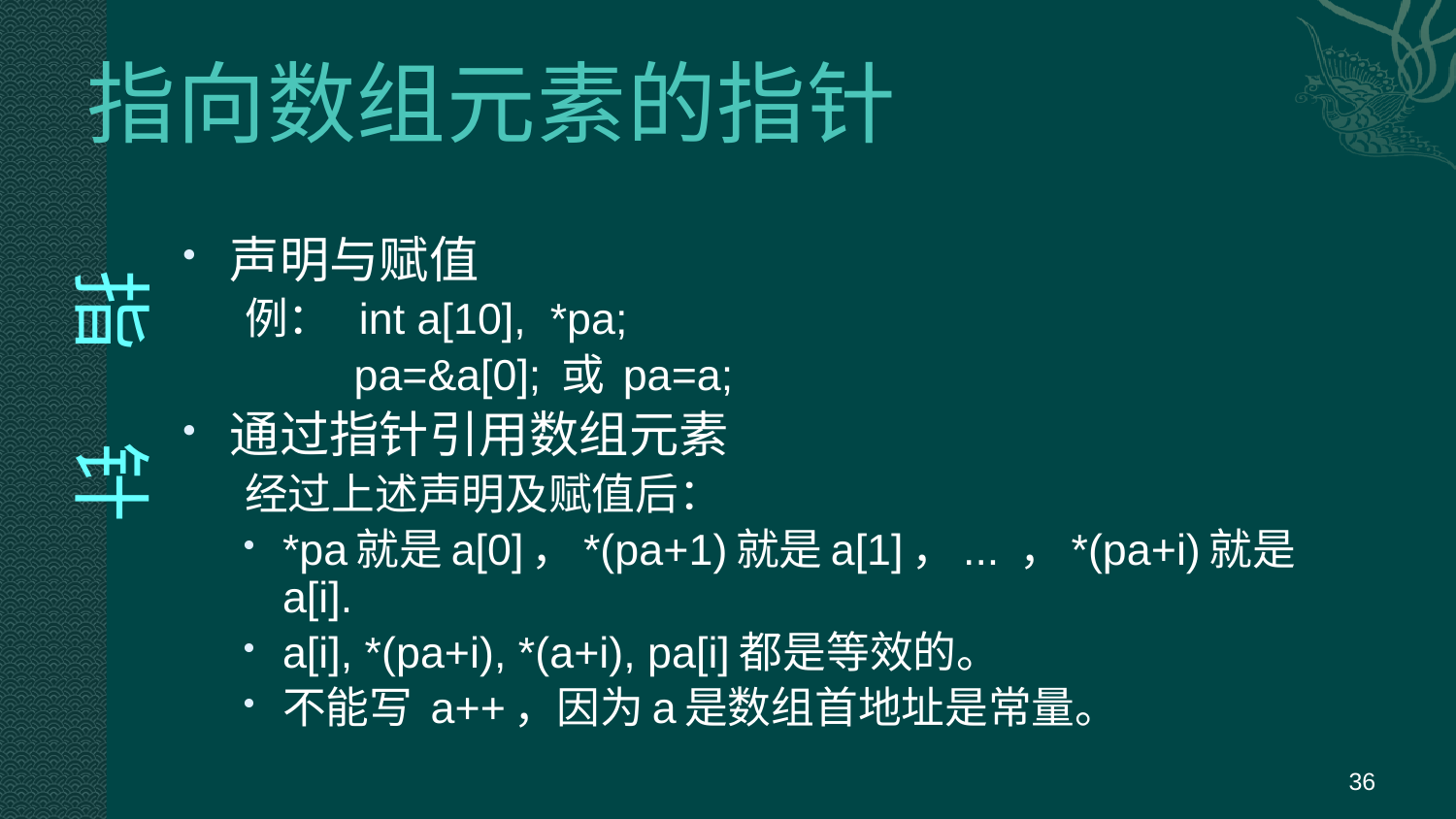

# 指向数组元素的指针
    指     针
声明与赋值
例：  int a[10],  *pa;
         pa=&a[0]; 或 pa=a;
通过指针引用数组元素
经过上述声明及赋值后：
*pa就是a[0]，*(pa+1)就是a[1]，... ，*(pa+i)就是a[i].
a[i], *(pa+i), *(a+i), pa[i]都是等效的。
不能写 a++，因为a是数组首地址是常量。
36